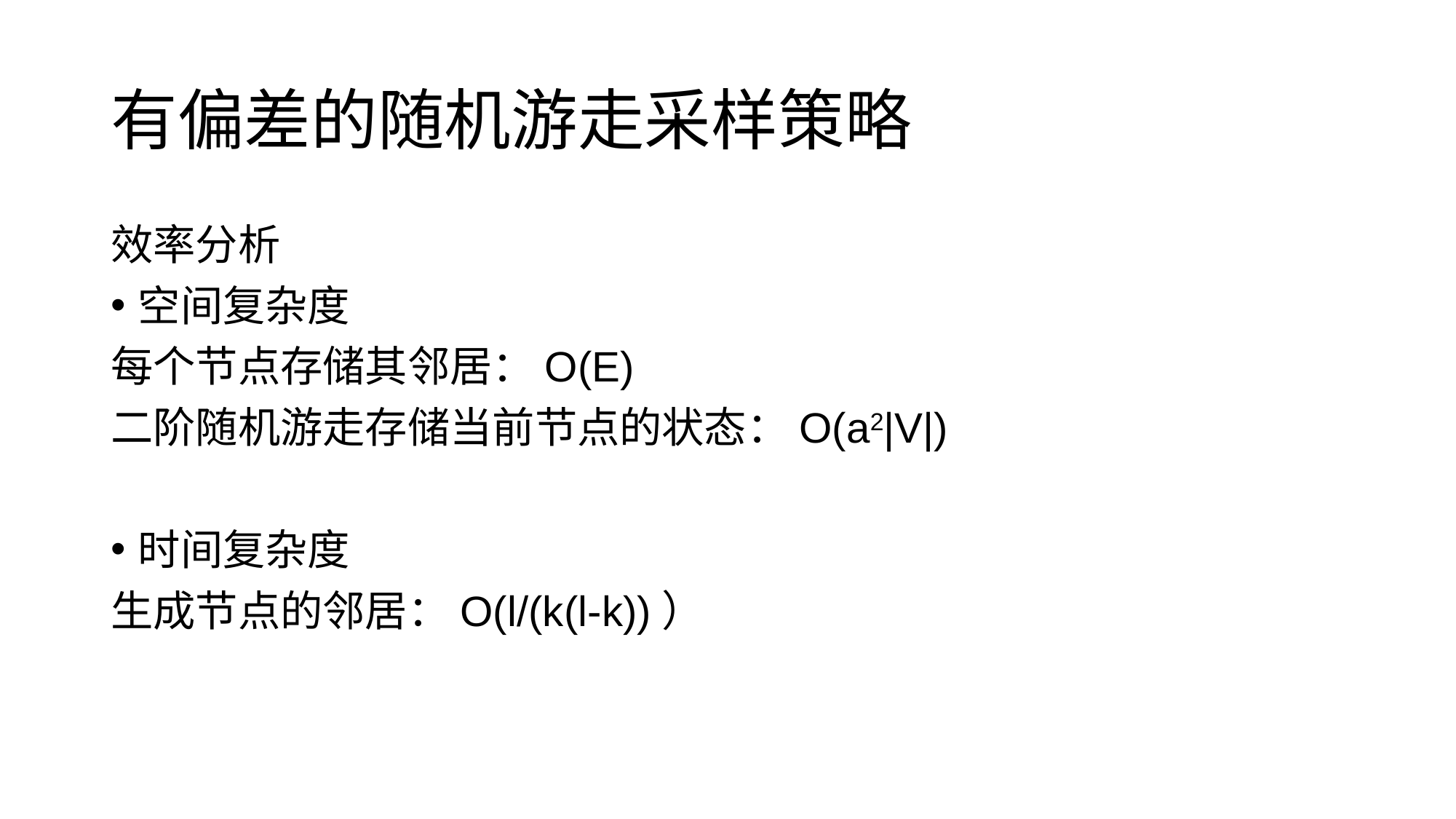

# 有偏差的随机游走采样策略
效率分析
空间复杂度
每个节点存储其邻居：O(E)
二阶随机游走存储当前节点的状态：O(a2|V|)

时间复杂度
生成节点的邻居：O(l/(k(l-k))）